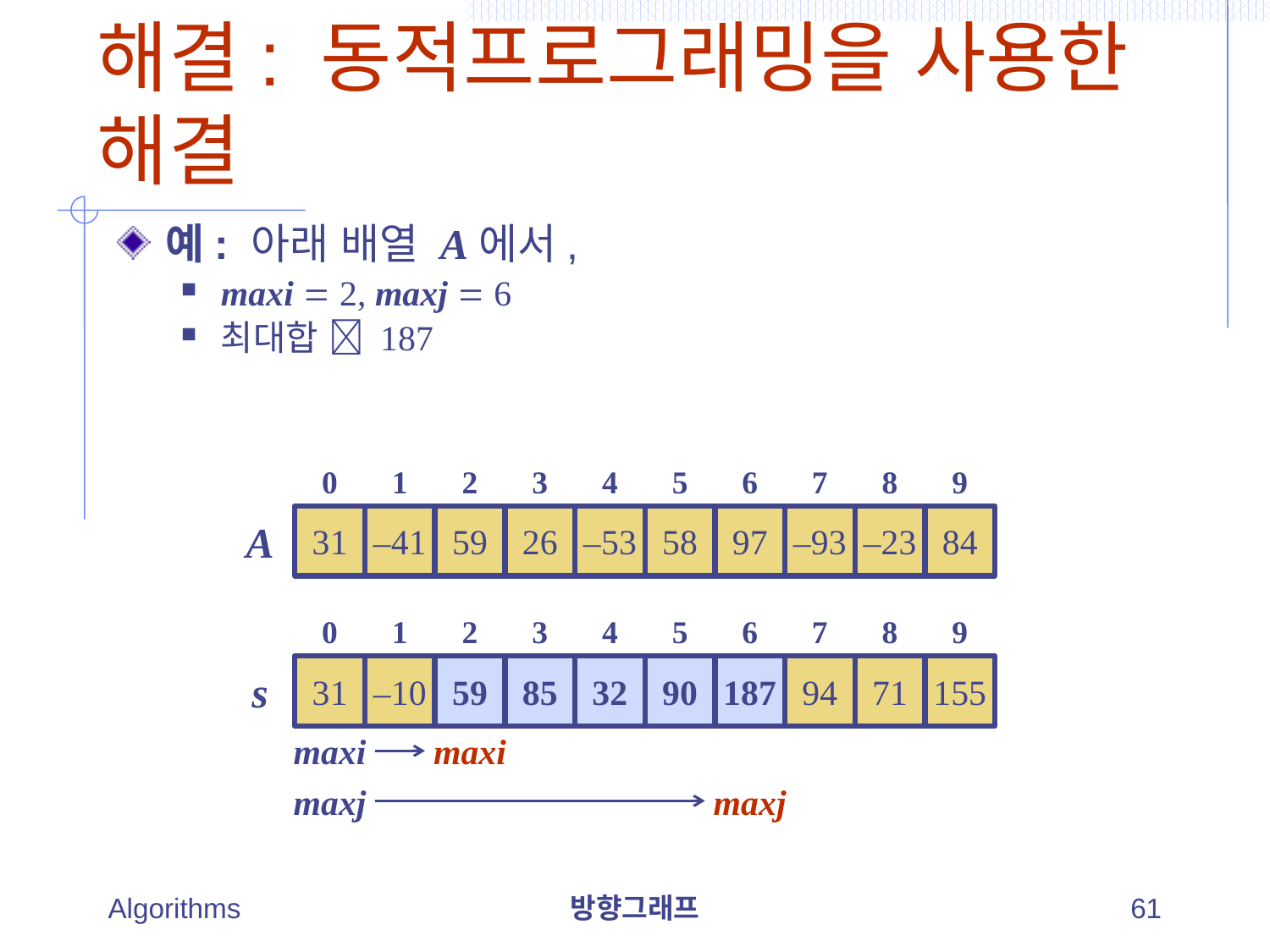

# 해결: 동적프로그래밍을 사용한 해결
예: 아래 배열 A에서,
maxi = 2, maxj = 6
최대합 = 187
0
1
2
3
4
5
6
7
8
9
A
31
–41
59
26
–53
58
97
–93
–23
84
0
1
2
3
4
5
6
7
8
9
s
31
–10
59
85
32
90
187
94
71
155
maxi
maxi
maxj
maxj
Algorithms
방향그래프
61